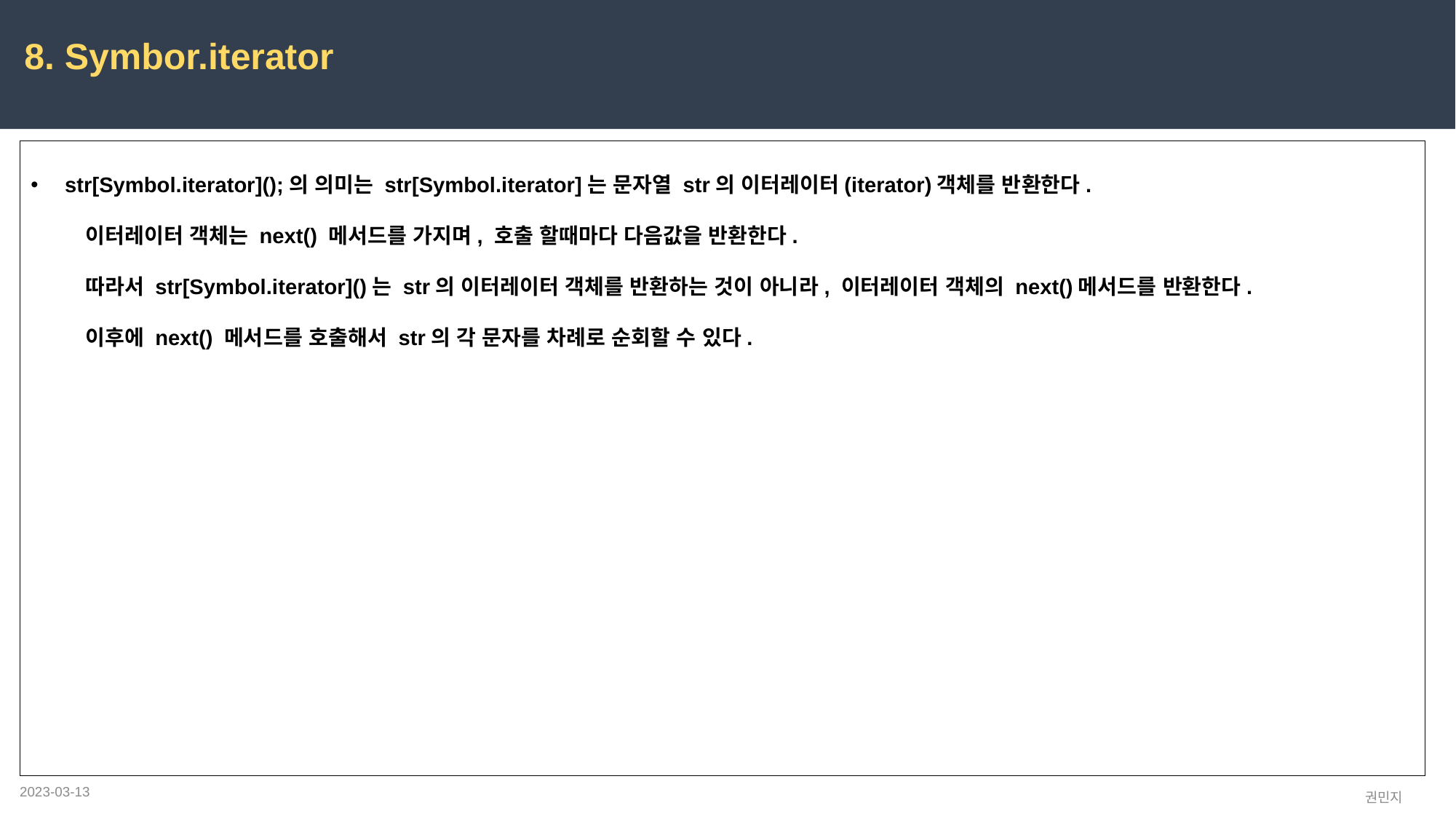

8. Symbor.iterator
str[Symbol.iterator]();의 의미는 str[Symbol.iterator]는 문자열 str의 이터레이터(iterator)객체를 반환한다.
이터레이터 객체는 next() 메서드를 가지며, 호출 할때마다 다음값을 반환한다.
따라서 str[Symbol.iterator]()는 str의 이터레이터 객체를 반환하는 것이 아니라, 이터레이터 객체의 next()메서드를 반환한다.
이후에 next() 메서드를 호출해서 str의 각 문자를 차례로 순회할 수 있다.
2023-03-13
권민지